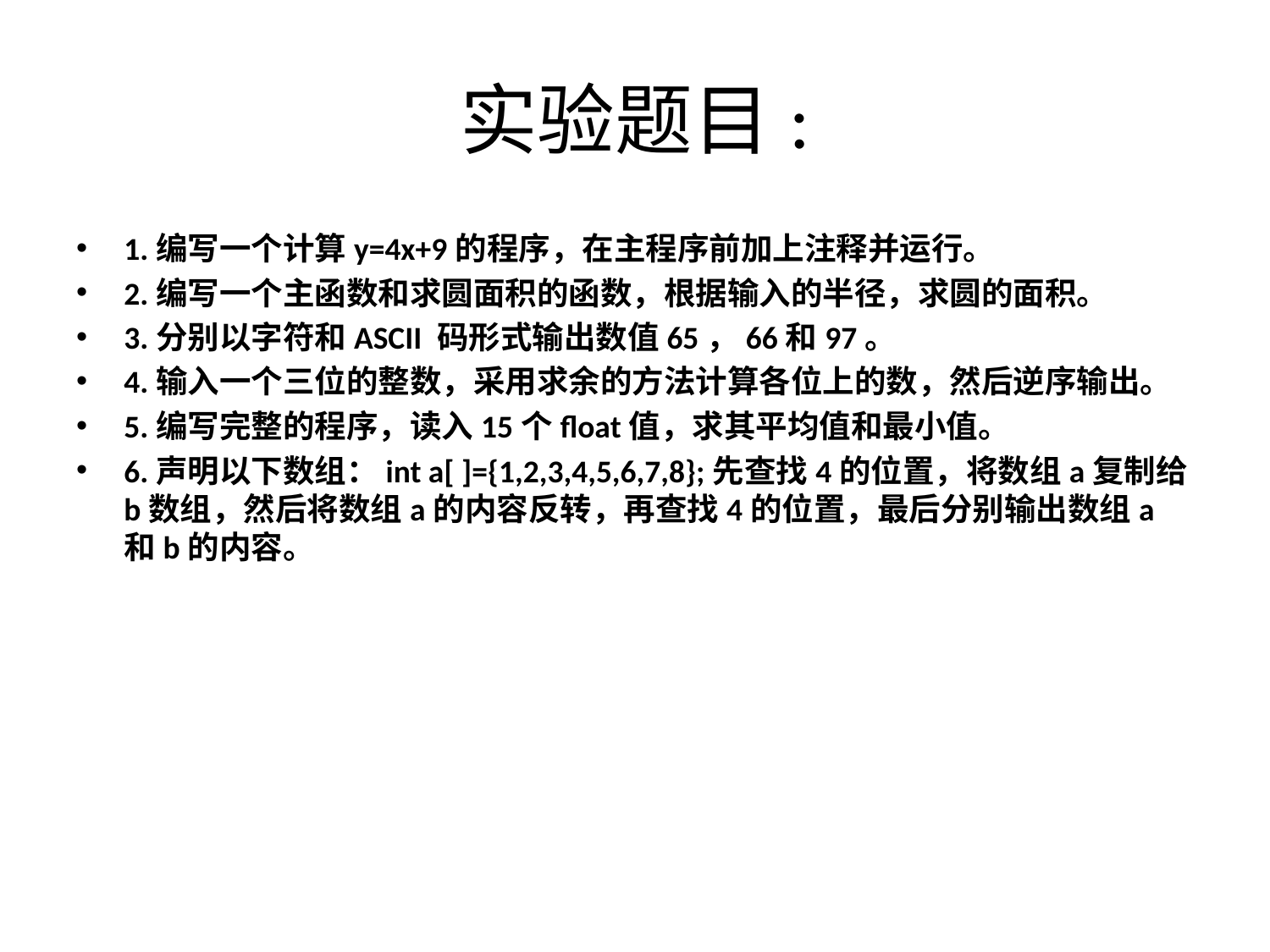

# 实验题目:
1.编写一个计算y=4x+9的程序，在主程序前加上注释并运行。
2.编写一个主函数和求圆面积的函数，根据输入的半径，求圆的面积。
3.分别以字符和ASCII 码形式输出数值65，66和97。
4.输入一个三位的整数，采用求余的方法计算各位上的数，然后逆序输出。
5.编写完整的程序，读入15个float值，求其平均值和最小值。
6.声明以下数组：int a[ ]={1,2,3,4,5,6,7,8};先查找4的位置，将数组a复制给b数组，然后将数组a的内容反转，再查找4的位置，最后分别输出数组a和b的内容。